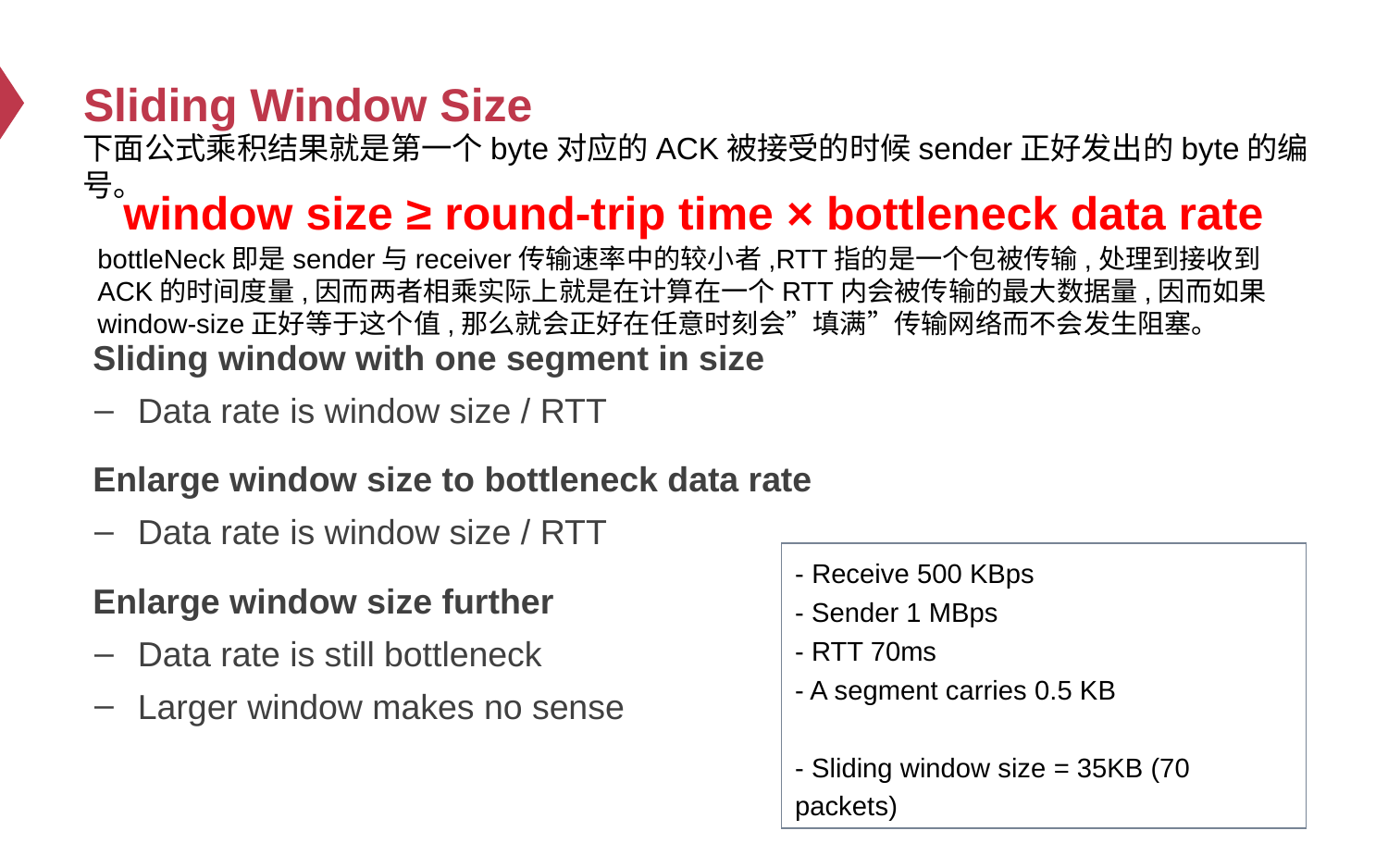

# Sliding Window Size
下面公式乘积结果就是第一个byte对应的ACK被接受的时候sender正好发出的byte的编号。
window size ≥ round-trip time × bottleneck data rate

 Sliding window with one segment in size
Data rate is window size / RTT
 Enlarge window size to bottleneck data rate
Data rate is window size / RTT
 Enlarge window size further
Data rate is still bottleneck
Larger window makes no sense

bottleNeck即是sender与receiver传输速率中的较小者,RTT指的是一个包被传输,处理到接收到ACK的时间度量,因而两者相乘实际上就是在计算在一个RTT内会被传输的最大数据量,因而如果window-size正好等于这个值,那么就会正好在任意时刻会”填满”传输网络而不会发生阻塞。
- Receive 500 KBps
- Sender 1 MBps
- RTT 70ms
- A segment carries 0.5 KB

- Sliding window size = 35KB (70 packets)
24